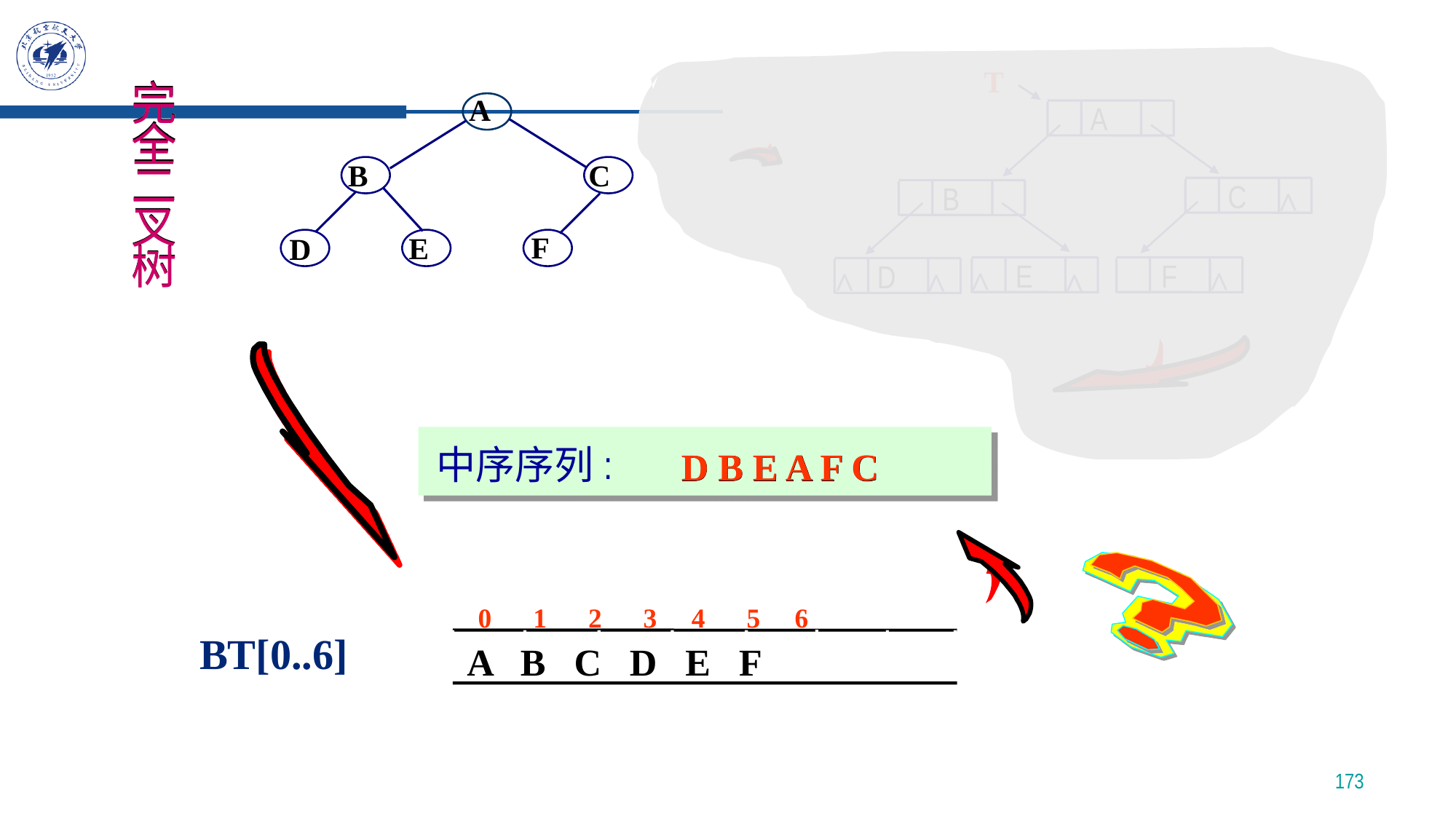

T

A

C

B

^

E

F

D

^
^
^
^
^
完
全
二
叉
树
A

B
C

F
E
D

0      1      2      3     4      5     6
BT[0..6]

A   B   C   D   E   F

中序序列:
D B E A F C

173